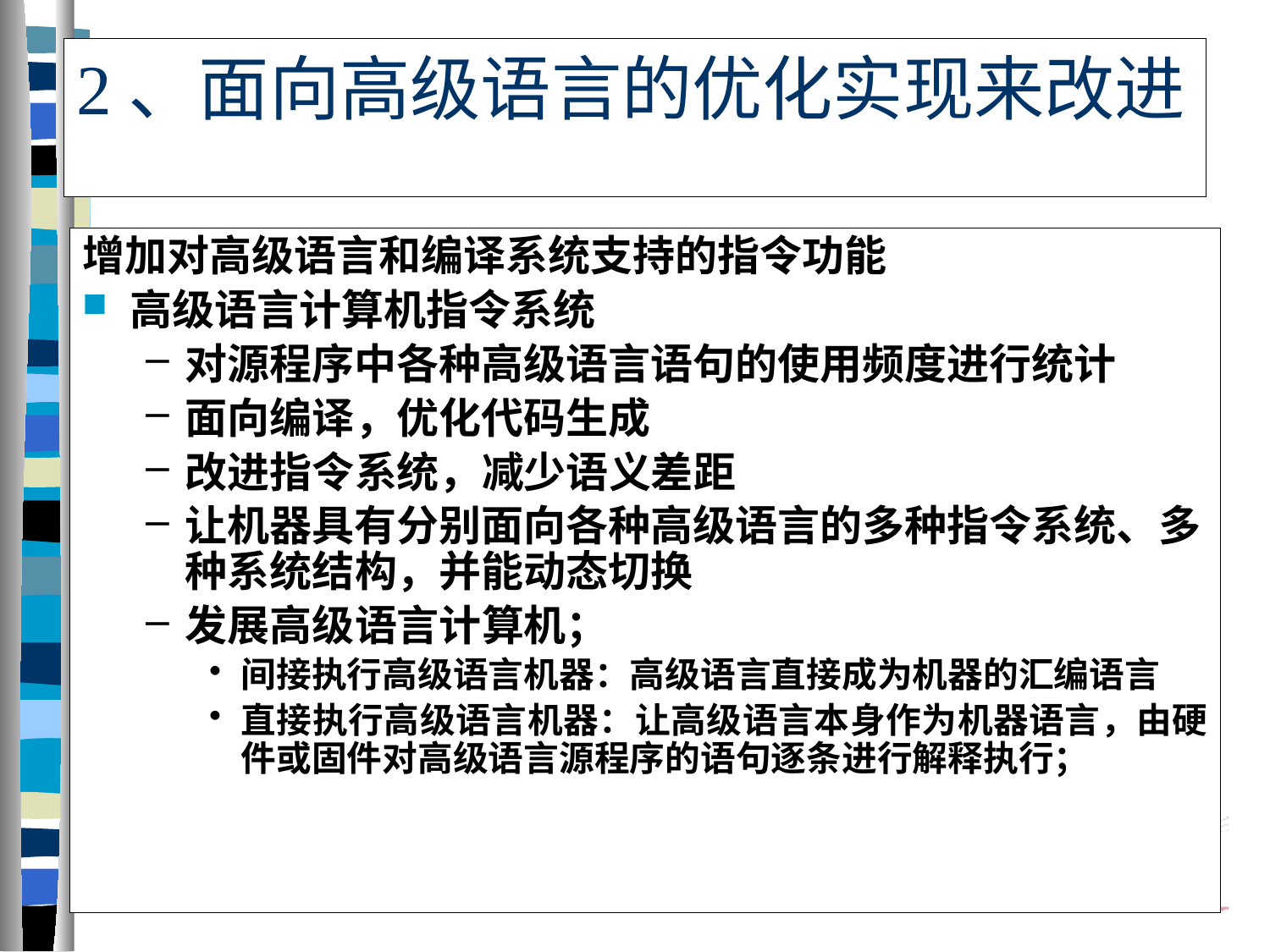

# 2、面向高级语言的优化实现来改进
增加对高级语言和编译系统支持的指令功能
高级语言计算机指令系统
对源程序中各种高级语言语句的使用频度进行统计
面向编译，优化代码生成
改进指令系统，减少语义差距
让机器具有分别面向各种高级语言的多种指令系统、多种系统结构，并能动态切换
发展高级语言计算机；
间接执行高级语言机器：高级语言直接成为机器的汇编语言
直接执行高级语言机器：让高级语言本身作为机器语言，由硬件或固件对高级语言源程序的语句逐条进行解释执行；